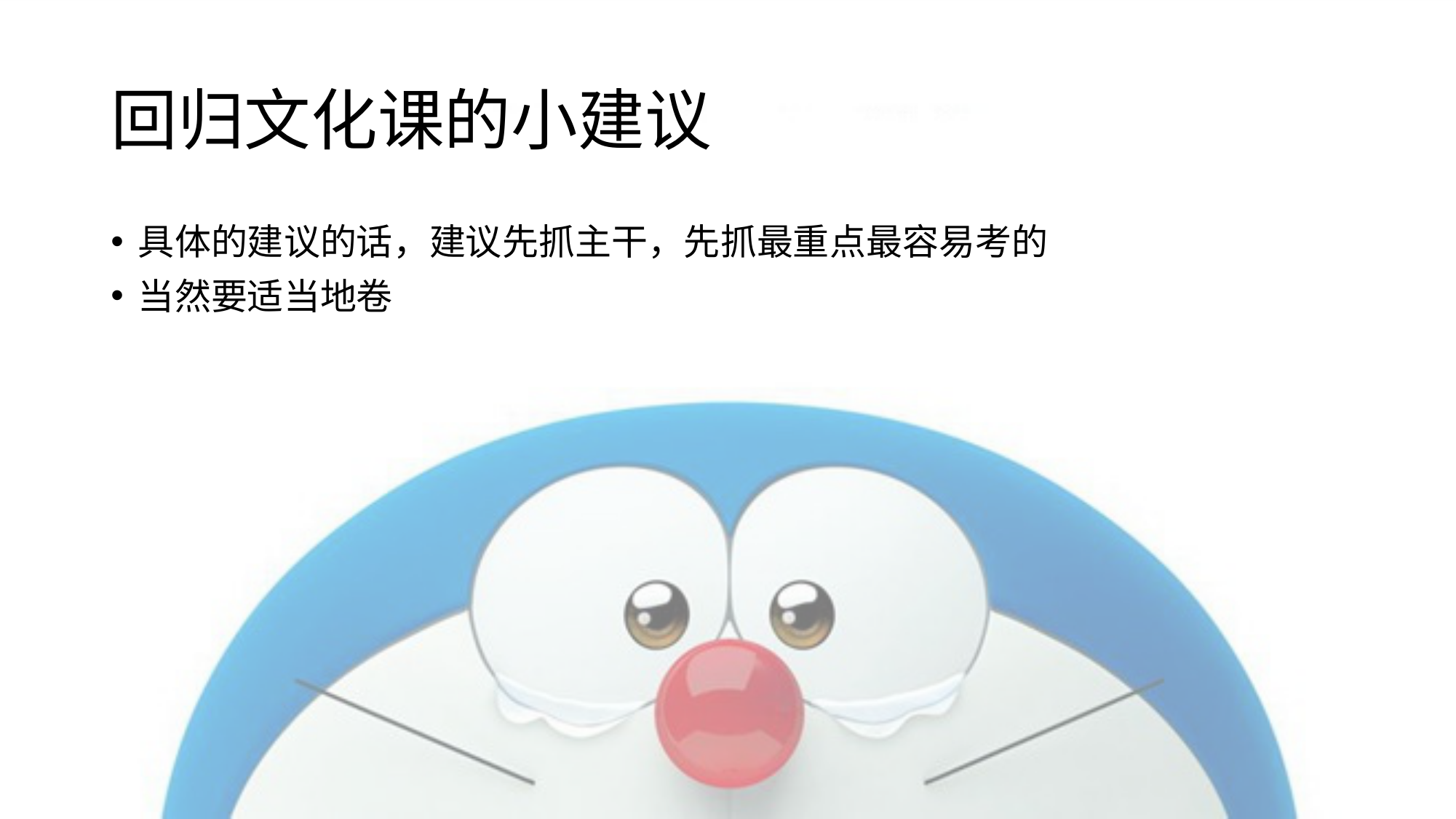

# 回归文化课的小建议
具体的建议的话，建议先抓主干，先抓最重点最容易考的
当然要适当地卷